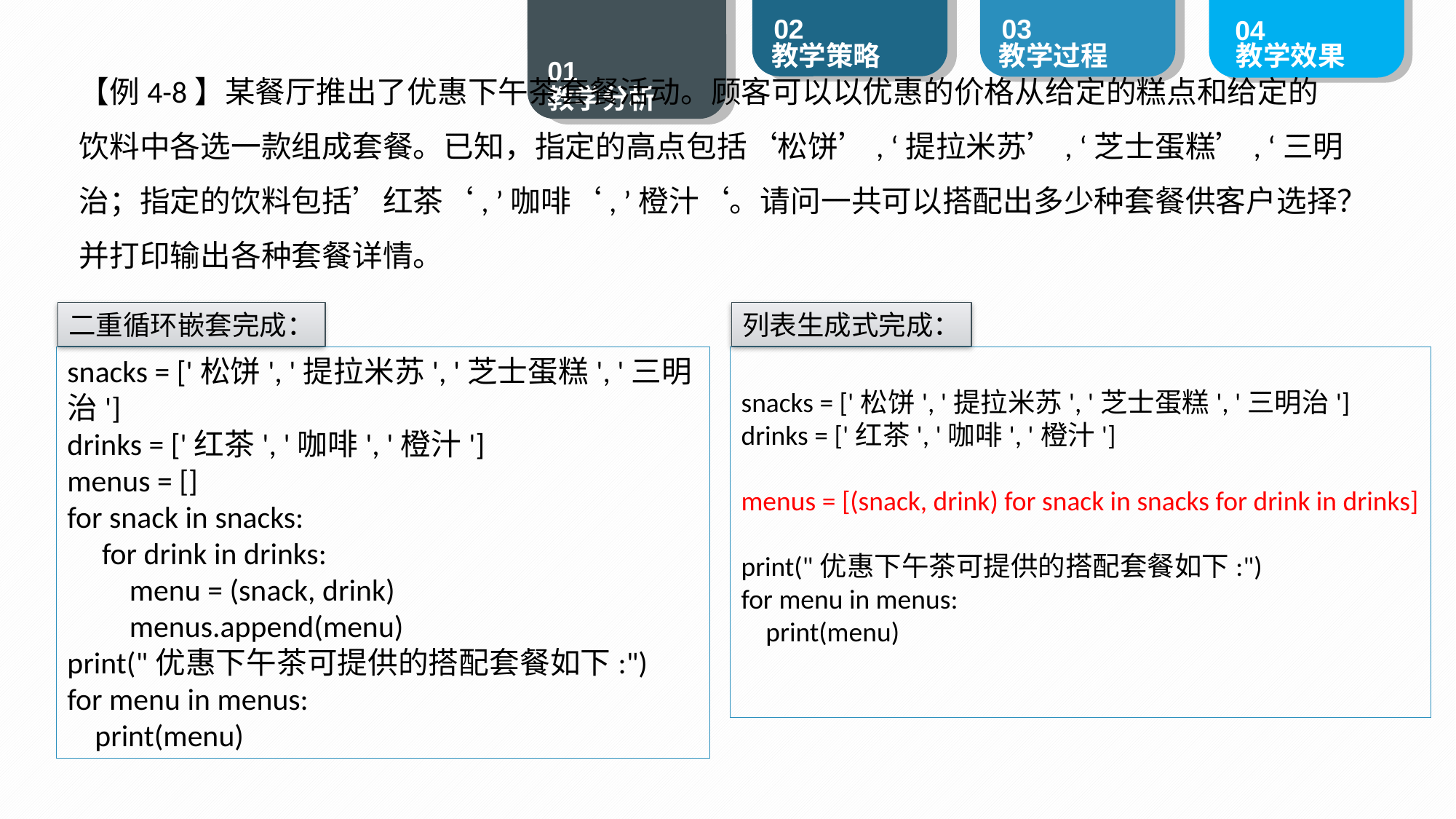

【例4-8】某餐厅推出了优惠下午茶套餐活动。顾客可以以优惠的价格从给定的糕点和给定的饮料中各选一款组成套餐。已知，指定的高点包括‘松饼’, ‘提拉米苏’, ‘芝士蛋糕’, ‘三明治；指定的饮料包括’红茶‘, ’咖啡‘, ’橙汁‘。请问一共可以搭配出多少种套餐供客户选择？并打印输出各种套餐详情。
二重循环嵌套完成：
列表生成式完成：
snacks = ['松饼', '提拉米苏', '芝士蛋糕', '三明治']
drinks = ['红茶', '咖啡', '橙汁']
menus = []
for snack in snacks:
     for drink in drinks:
         menu = (snack, drink)
         menus.append(menu)
print("优惠下午茶可提供的搭配套餐如下:")
for menu in menus:
    print(menu)

snacks = ['松饼', '提拉米苏', '芝士蛋糕', '三明治']
drinks = ['红茶', '咖啡', '橙汁']

menus = [(snack, drink) for snack in snacks for drink in drinks]

print("优惠下午茶可提供的搭配套餐如下:")
for menu in menus:
    print(menu)